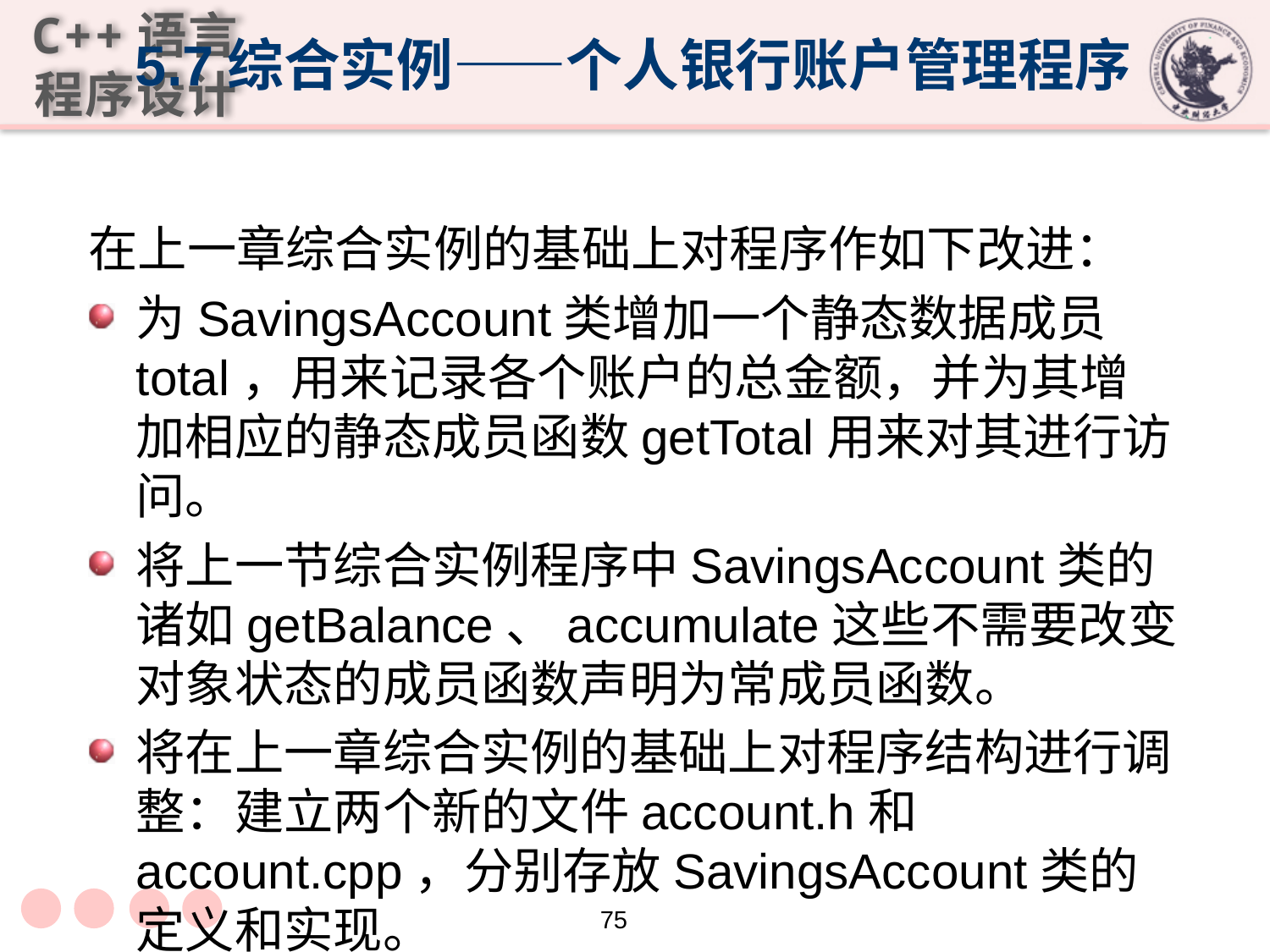

# 5.7综合实例——个人银行账户管理程序
在上一章综合实例的基础上对程序作如下改进：
为SavingsAccount类增加一个静态数据成员total，用来记录各个账户的总金额，并为其增加相应的静态成员函数getTotal用来对其进行访问。
将上一节综合实例程序中SavingsAccount类的诸如getBalance、accumulate这些不需要改变对象状态的成员函数声明为常成员函数。
将在上一章综合实例的基础上对程序结构进行调整：建立两个新的文件account.h和account.cpp，分别存放SavingsAccount类的定义和实现。
75